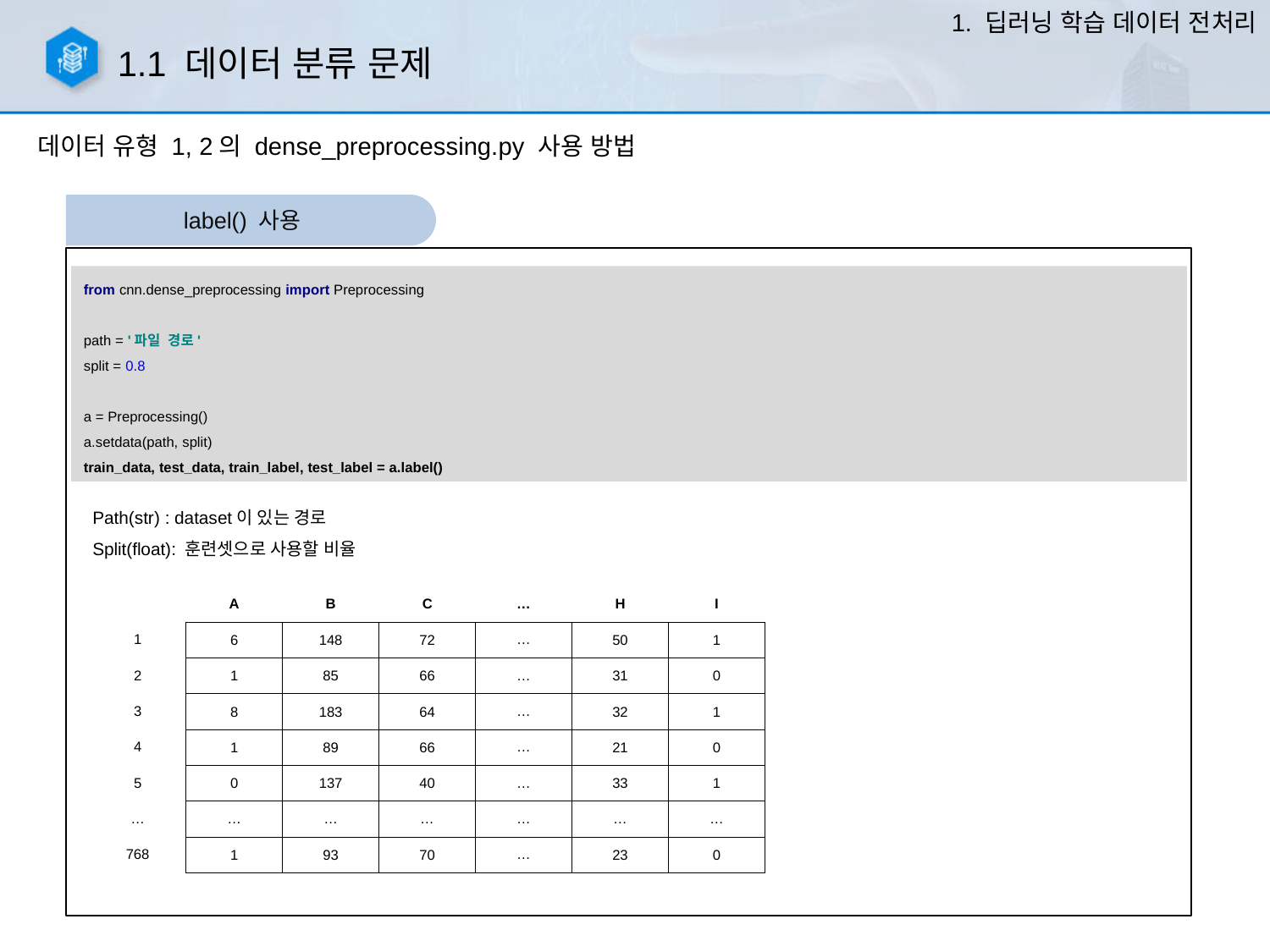

1. 딥러닝 학습 데이터 전처리
1.1 데이터 분류 문제
데이터 유형 1, 2의 dense_preprocessing.py 사용 방법

label() 사용

from cnn.dense_preprocessing import Preprocessing
path = '파일 경로'
split = 0.8
a = Preprocessing()
a.setdata(path, split)
train_data, test_data, train_label, test_label = a.label()
Path(str) : dataset이 있는 경로
Split(float): 훈련셋으로 사용할 비율
|  | A | B | C | … | H | I |
| --- | --- | --- | --- | --- | --- | --- |
| 1 | 6 | 148 | 72 | … | 50 | 1 |
| 2 | 1 | 85 | 66 | … | 31 | 0 |
| 3 | 8 | 183 | 64 | … | 32 | 1 |
| 4 | 1 | 89 | 66 | … | 21 | 0 |
| 5 | 0 | 137 | 40 | … | 33 | 1 |
| … | … | … | … | … | … | … |
| 768 | 1 | 93 | 70 | … | 23 | 0 |